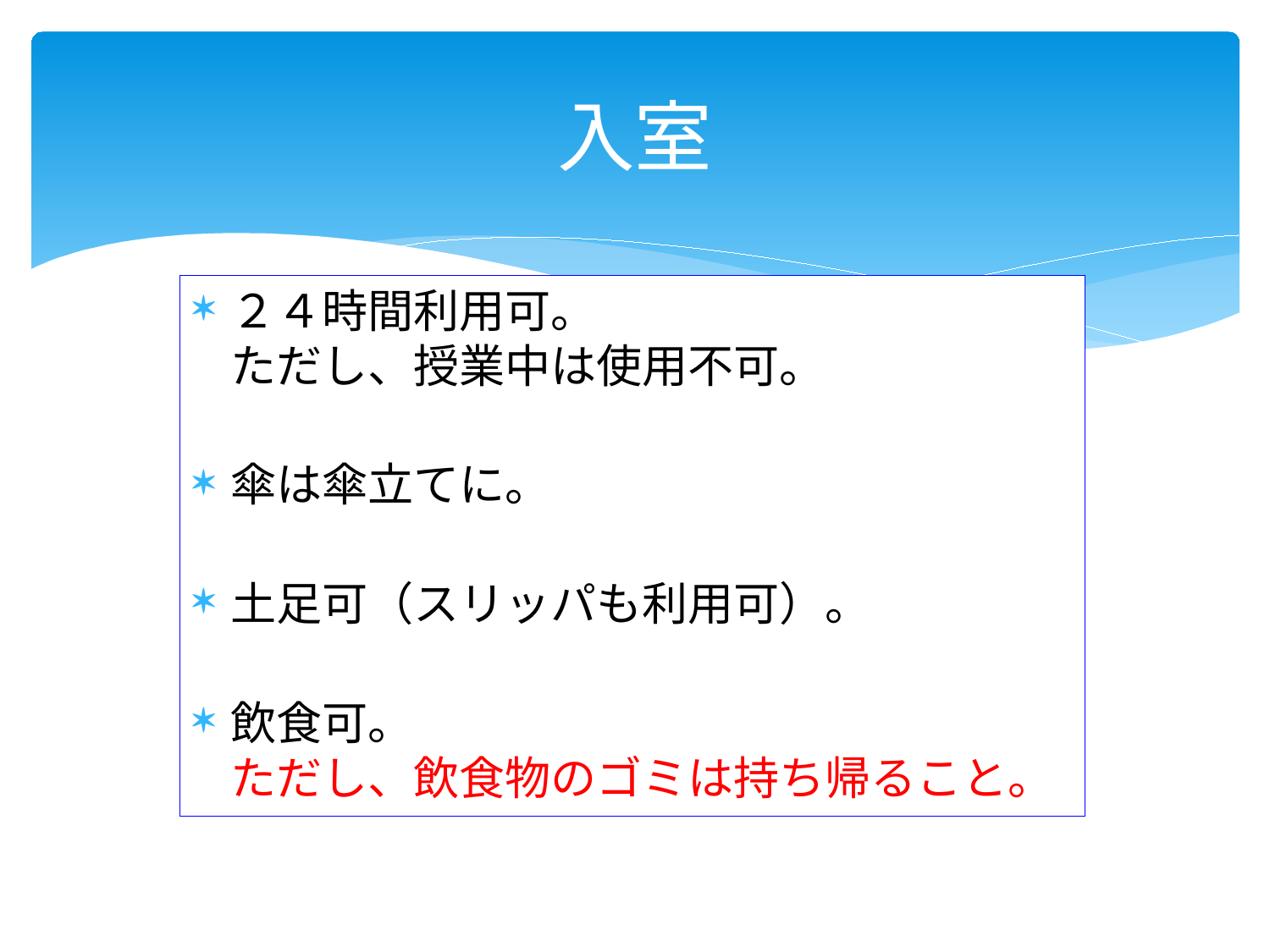

# 入室
２４時間利用可。
ただし、授業中は使用不可。
傘は傘立てに。
土足可（スリッパも利用可）。
飲食可。
ただし、飲食物のゴミは持ち帰ること。